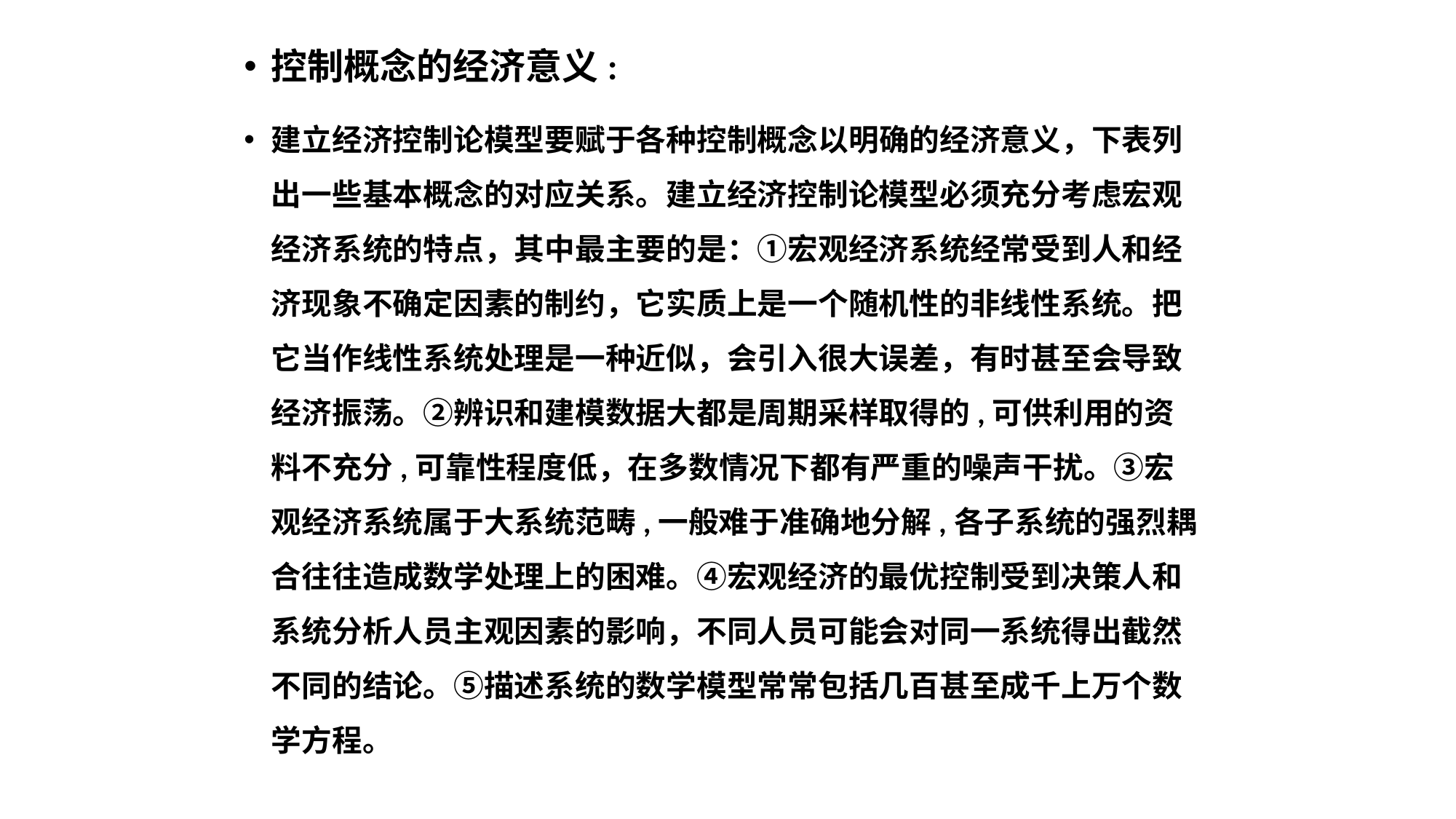

控制概念的经济意义:
建立经济控制论模型要赋于各种控制概念以明确的经济意义，下表列出一些基本概念的对应关系。建立经济控制论模型必须充分考虑宏观经济系统的特点，其中最主要的是：①宏观经济系统经常受到人和经济现象不确定因素的制约，它实质上是一个随机性的非线性系统。把它当作线性系统处理是一种近似，会引入很大误差，有时甚至会导致经济振荡。②辨识和建模数据大都是周期采样取得的,可供利用的资料不充分,可靠性程度低，在多数情况下都有严重的噪声干扰。③宏观经济系统属于大系统范畴,一般难于准确地分解,各子系统的强烈耦合往往造成数学处理上的困难。④宏观经济的最优控制受到决策人和系统分析人员主观因素的影响，不同人员可能会对同一系统得出截然不同的结论。⑤描述系统的数学模型常常包括几百甚至成千上万个数学方程。